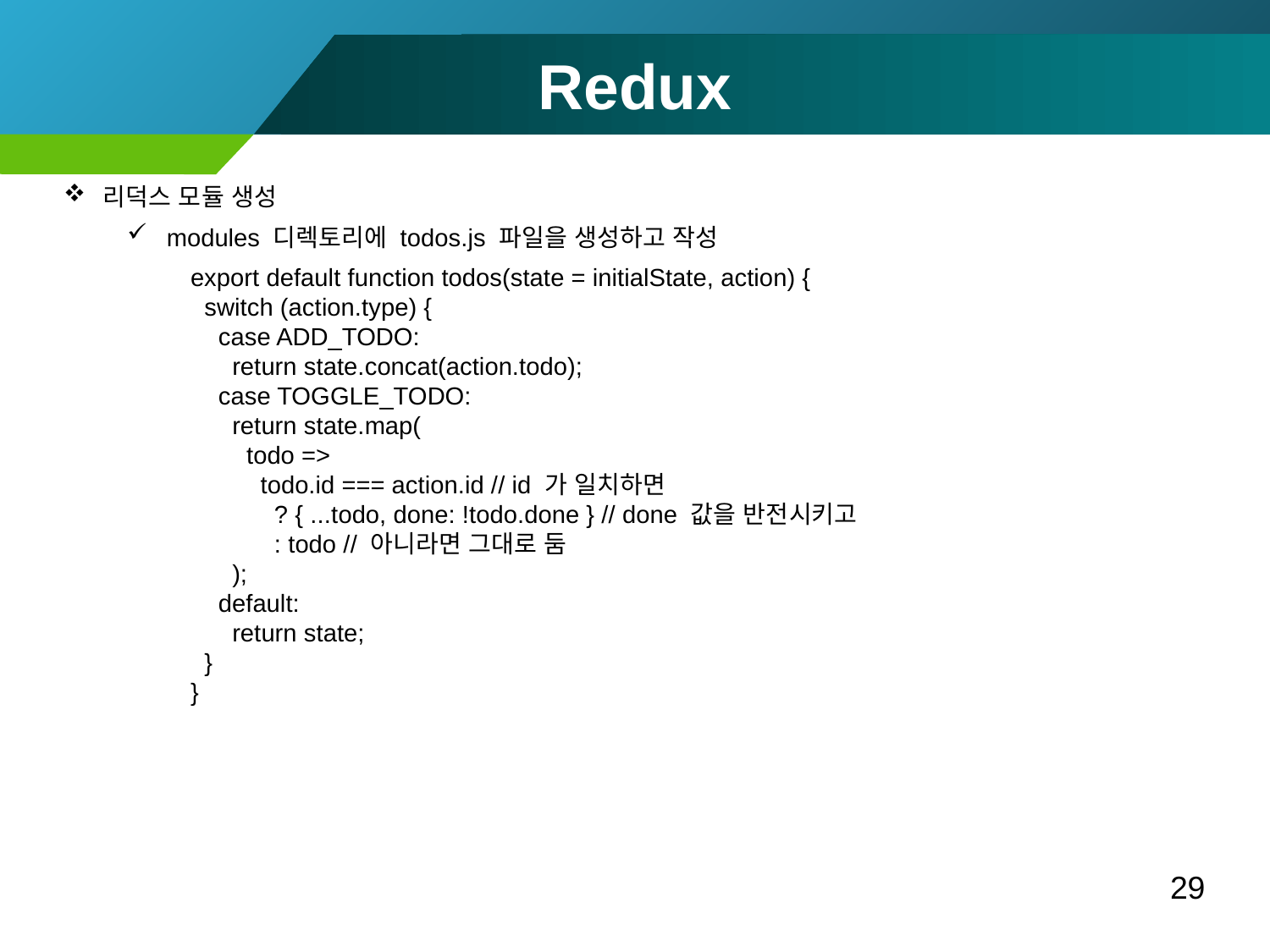

Redux
리덕스 모듈 생성
modules 디렉토리에 todos.js 파일을 생성하고 작성
export default function todos(state = initialState, action) {
  switch (action.type) {
    case ADD_TODO:
      return state.concat(action.todo);
    case TOGGLE_TODO:
      return state.map(
        todo =>
          todo.id === action.id // id 가 일치하면
            ? { ...todo, done: !todo.done } // done 값을 반전시키고
            : todo // 아니라면 그대로 둠
      );
    default:
      return state;
  }
}
29